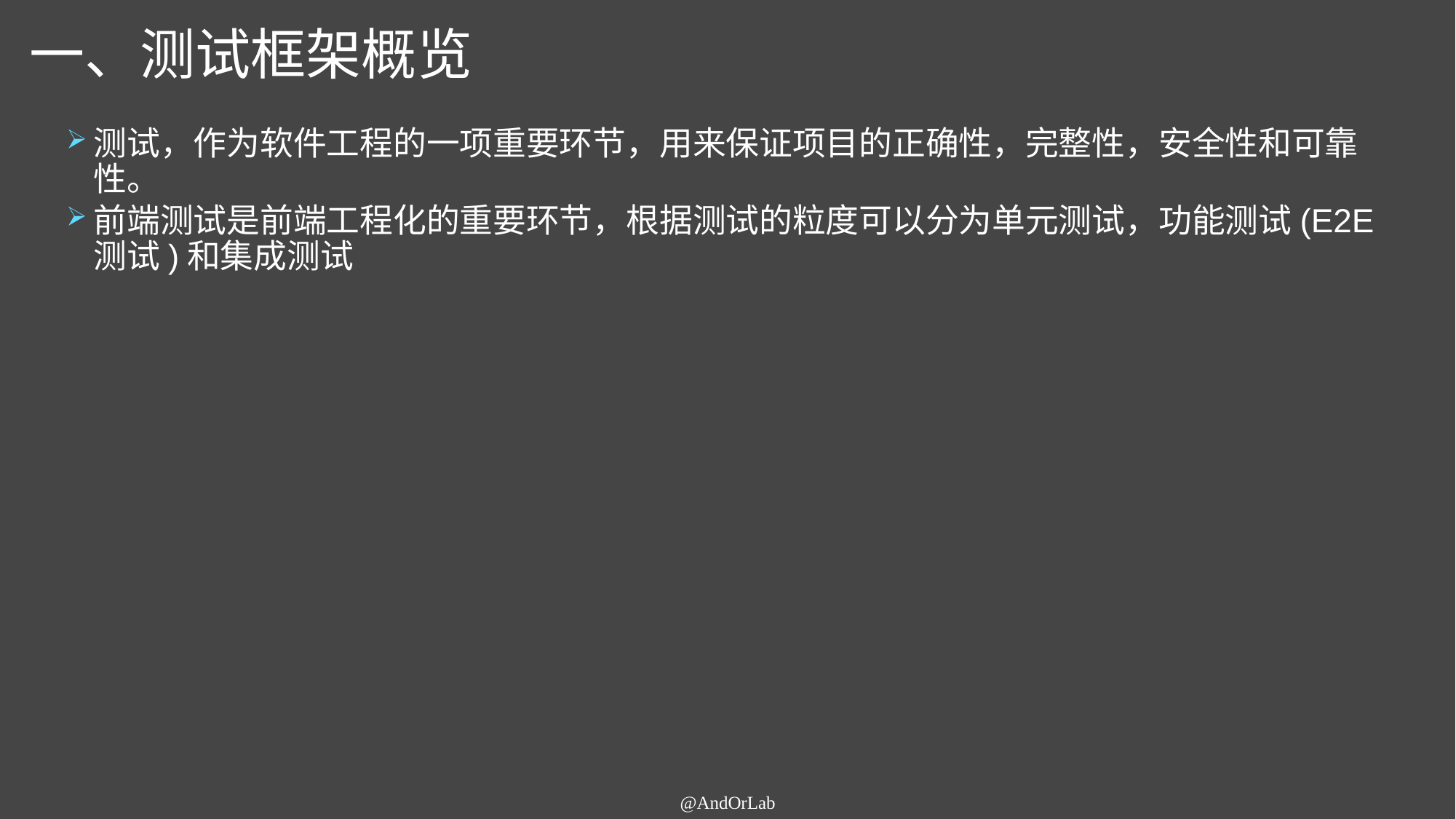

# 一、测试框架概览
测试，作为软件工程的一项重要环节，用来保证项目的正确性，完整性，安全性和可靠性。
前端测试是前端工程化的重要环节，根据测试的粒度可以分为单元测试，功能测试(E2E测试)和集成测试
@AndOrLab